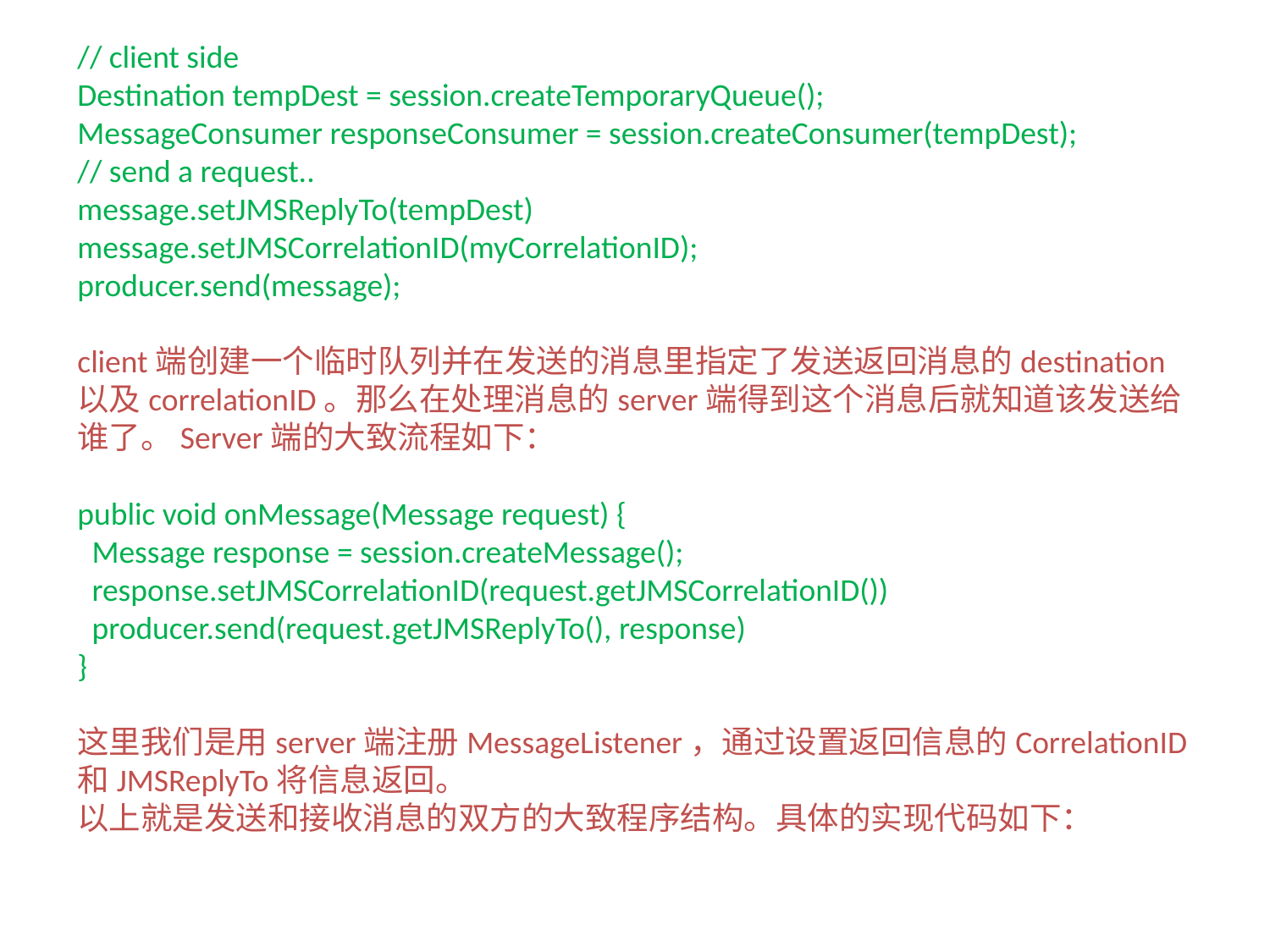

// client side
Destination tempDest = session.createTemporaryQueue();
MessageConsumer responseConsumer = session.createConsumer(tempDest);
// send a request..
message.setJMSReplyTo(tempDest)
message.setJMSCorrelationID(myCorrelationID);
producer.send(message);

client端创建一个临时队列并在发送的消息里指定了发送返回消息的destination以及correlationID。那么在处理消息的server端得到这个消息后就知道该发送给谁了。Server端的大致流程如下：

public void onMessage(Message request) {
  Message response = session.createMessage();
  response.setJMSCorrelationID(request.getJMSCorrelationID())
  producer.send(request.getJMSReplyTo(), response)
}

这里我们是用server端注册MessageListener，通过设置返回信息的CorrelationID和JMSReplyTo将信息返回。
以上就是发送和接收消息的双方的大致程序结构。具体的实现代码如下：